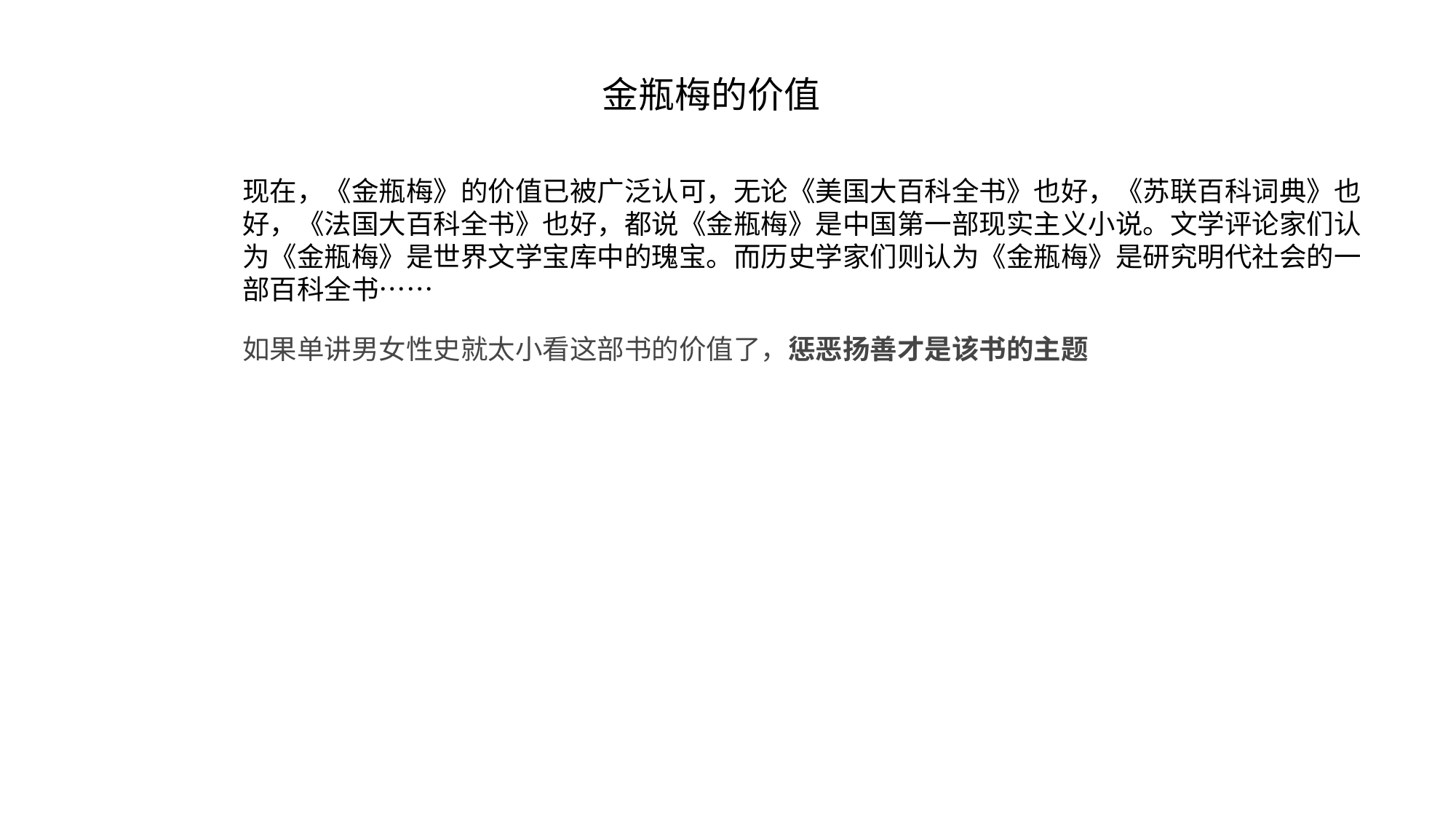

金瓶梅的价值
现在，《金瓶梅》的价值已被广泛认可，无论《美国大百科全书》也好，《苏联百科词典》也好，《法国大百科全书》也好，都说《金瓶梅》是中国第一部现实主义小说。文学评论家们认为《金瓶梅》是世界文学宝库中的瑰宝。而历史学家们则认为《金瓶梅》是研究明代社会的一部百科全书……
如果单讲男女性史就太小看这部书的价值了，惩恶扬善才是该书的主题